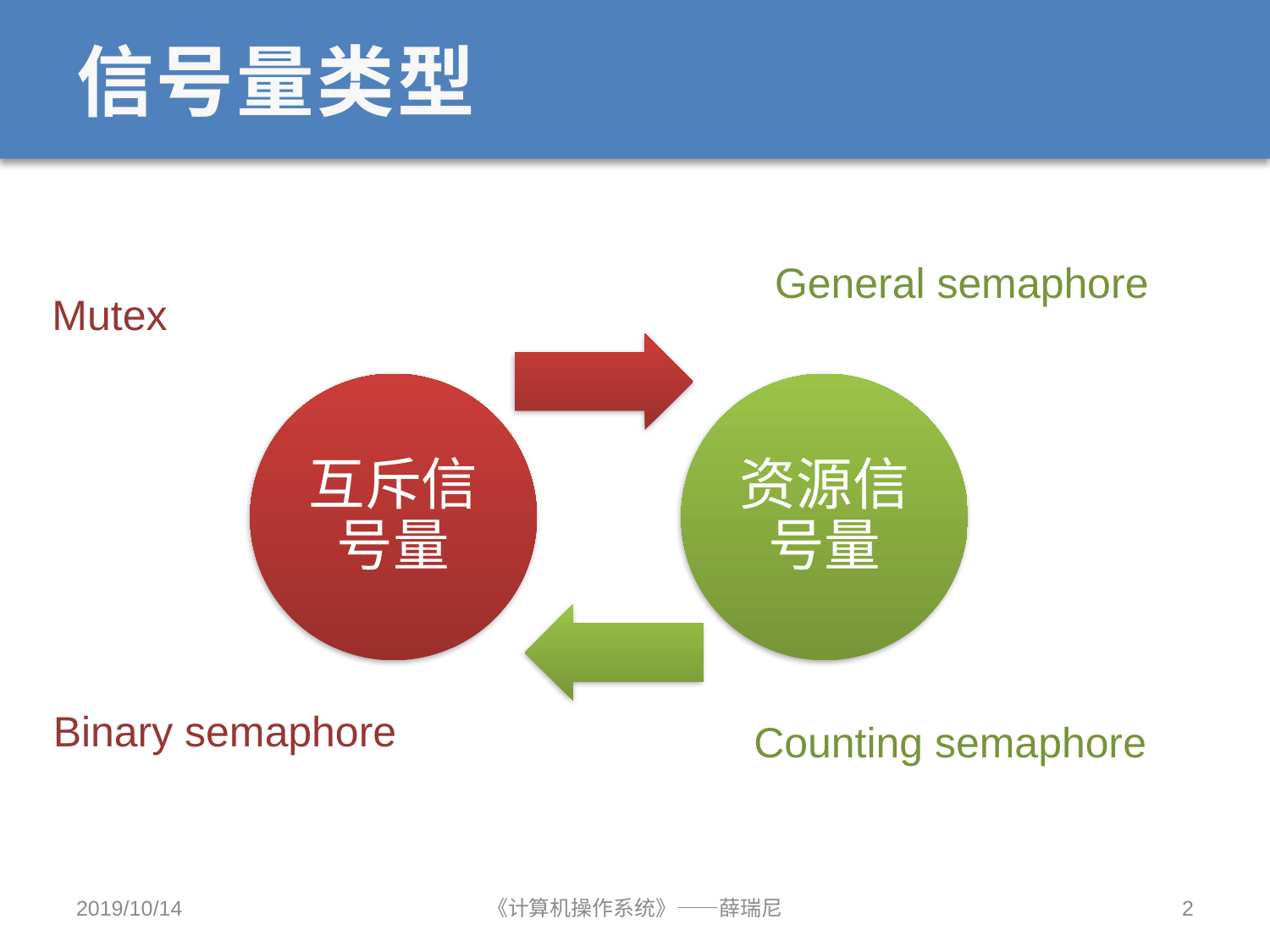

# 信号量类型
General semaphore
Mutex
互斥信号量

资源信号量

Binary semaphore
Counting semaphore
2019/10/14
《计算机操作系统》——薛瑞尼
2